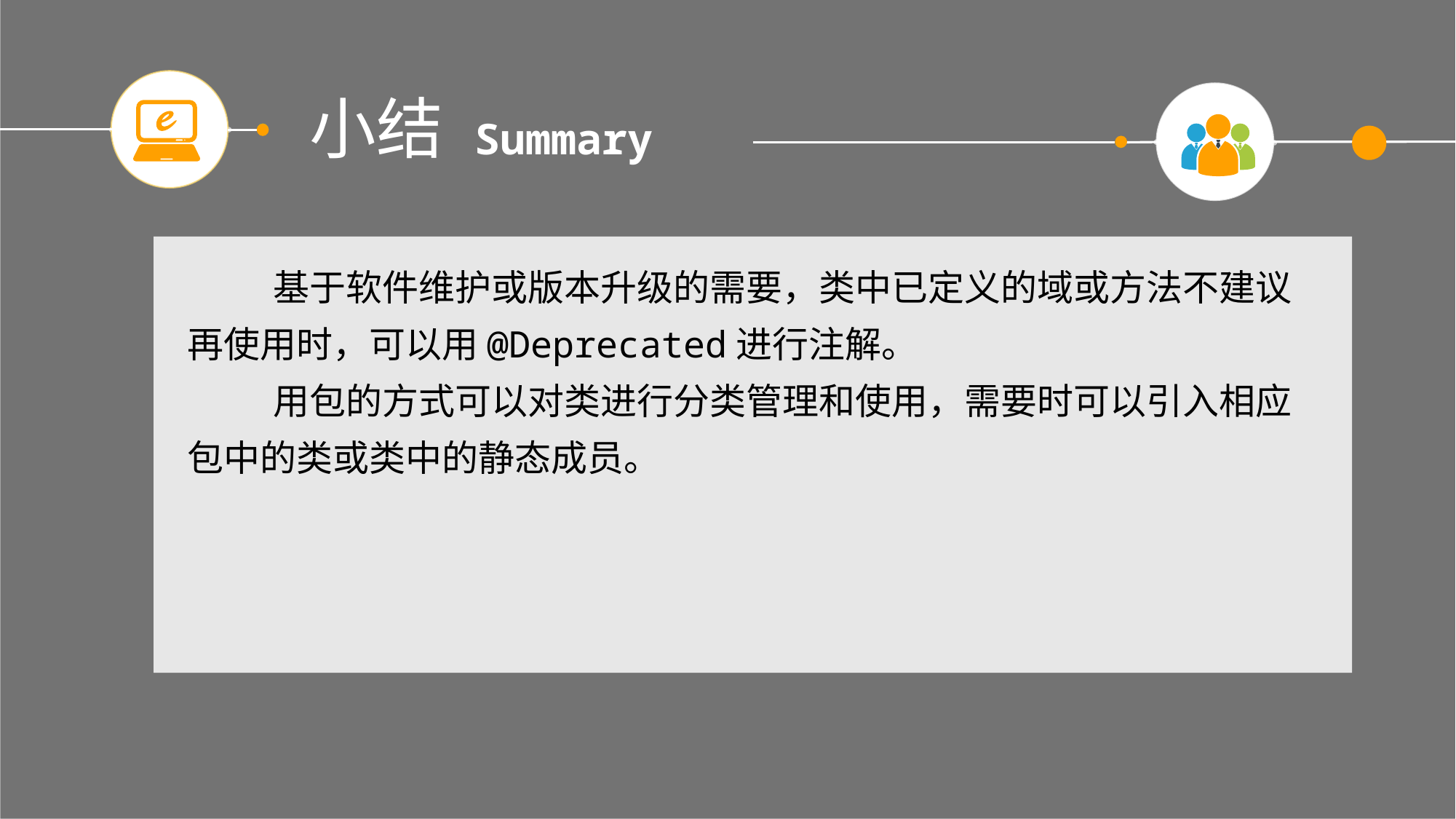

小结

Summary

基于软件维护或版本升级的需要，类中已定义的域或方法不建议再使用时，可以用@Deprecated进行注解。
用包的方式可以对类进行分类管理和使用，需要时可以引入相应包中的类或类中的静态成员。